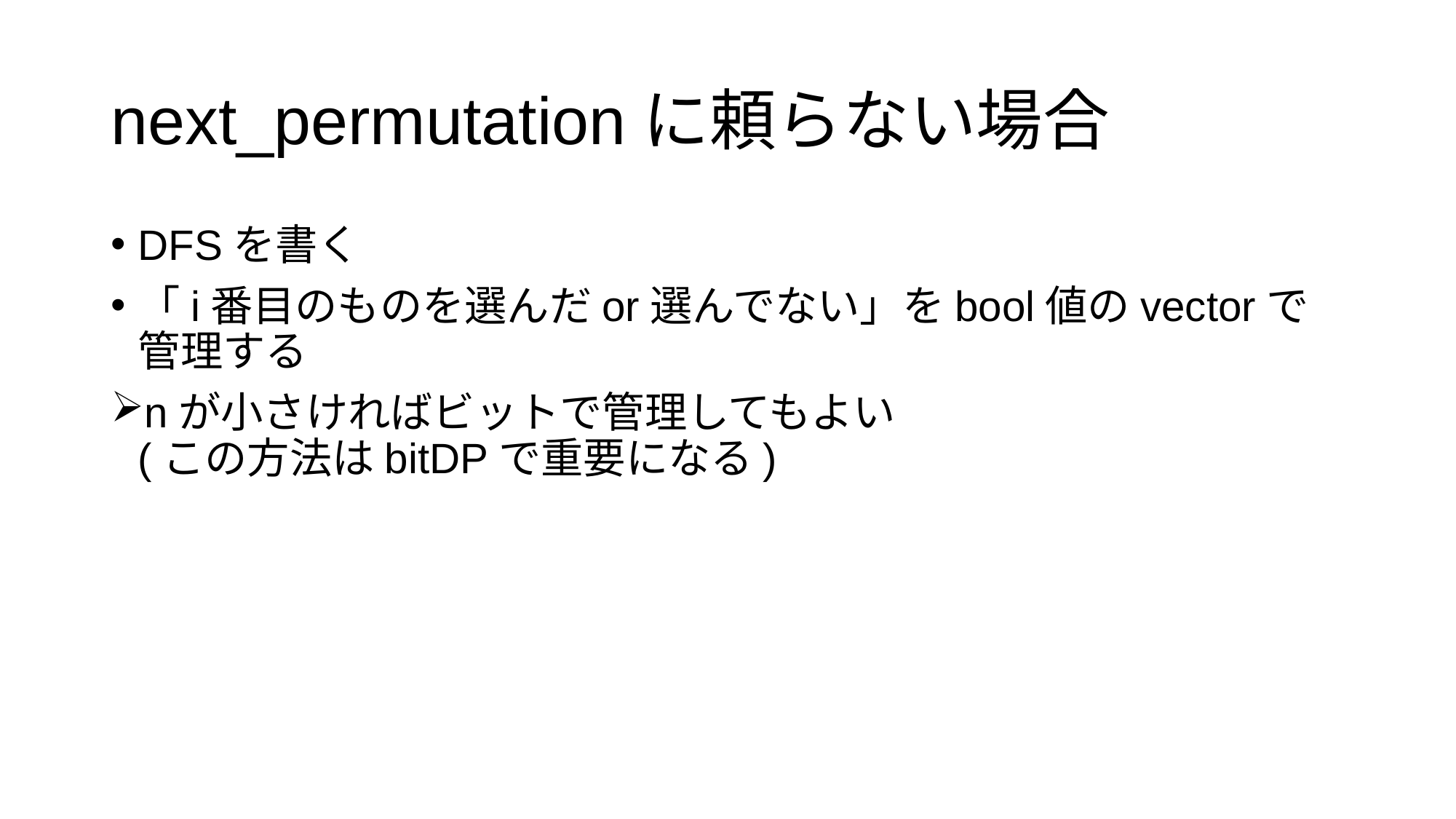

# next_permutationに頼らない場合
DFSを書く
「i番目のものを選んだor選んでない」をbool値のvectorで管理する
nが小さければビットで管理してもよい
(この方法はbitDPで重要になる)